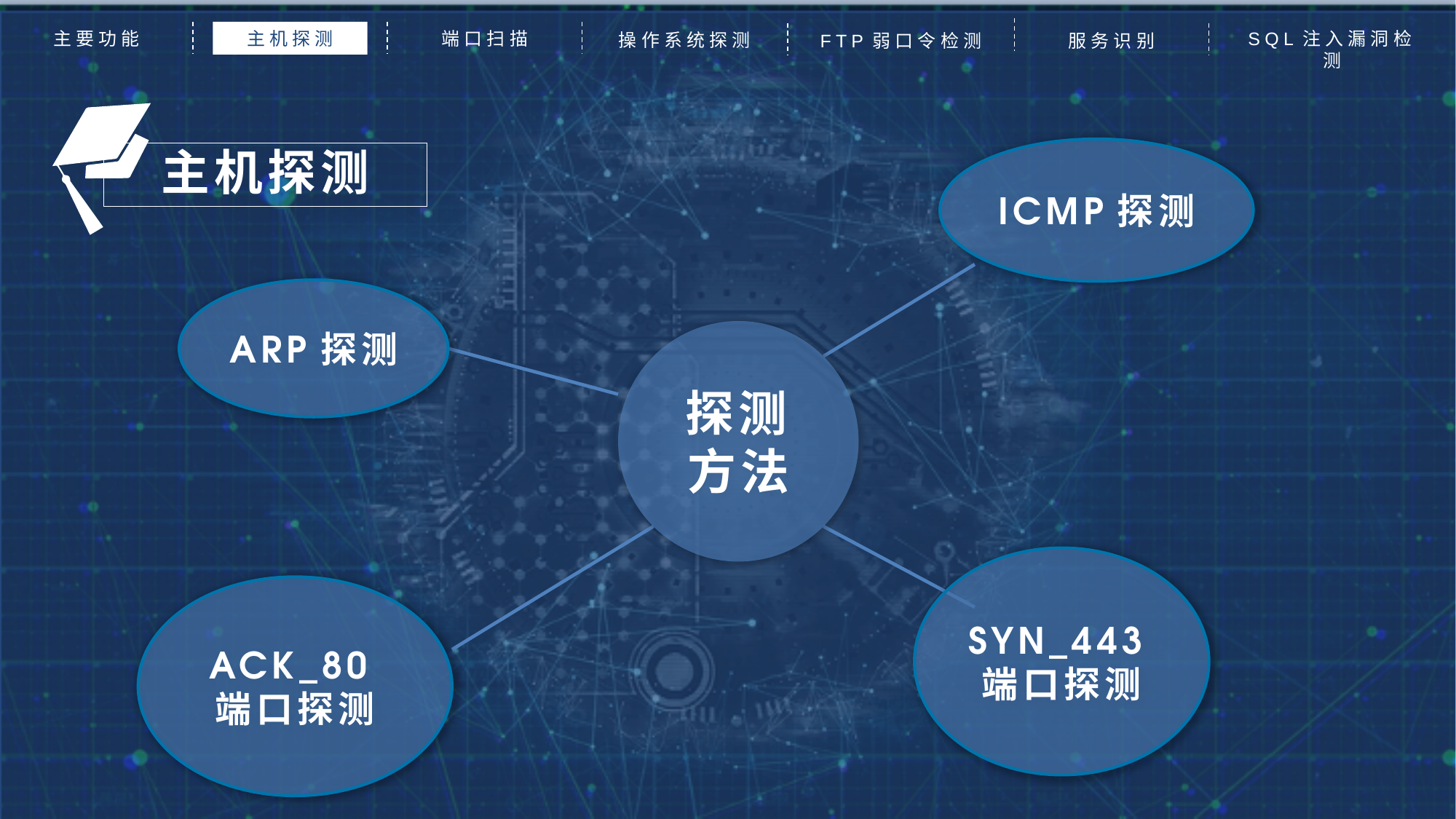

主要功能
主机探测
端口扫描
SQL注入漏洞检测
操作系统探测
FTP弱口令检测
服务识别

ICMP探测
主机探测
ARP探测
探测方法
SYN_443端口探测
ACK_80端口探测